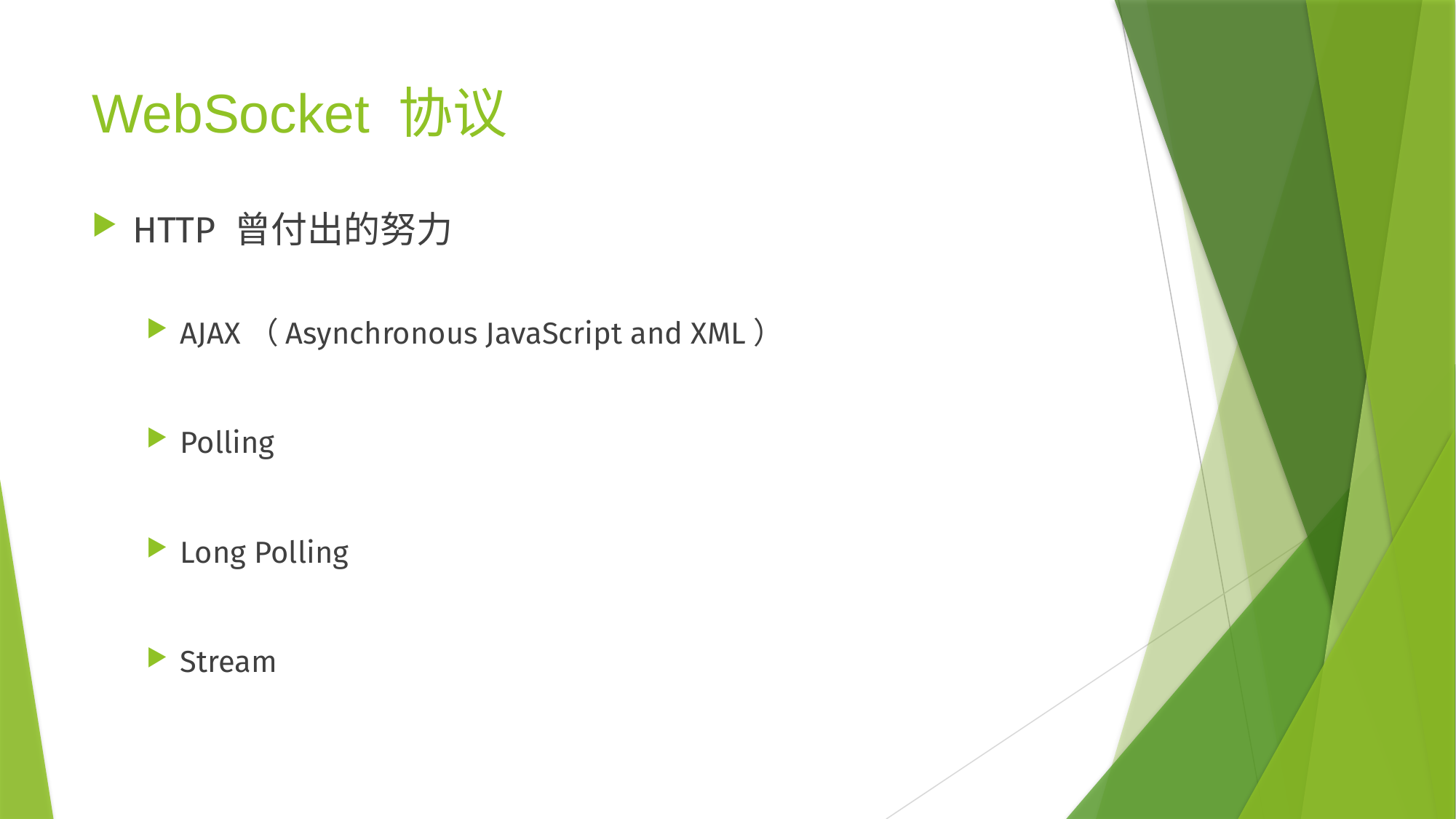

# WebSocket 协议
HTTP 曾付出的努力

AJAX（Asynchronous JavaScript and XML）

Polling

Long Polling

Stream